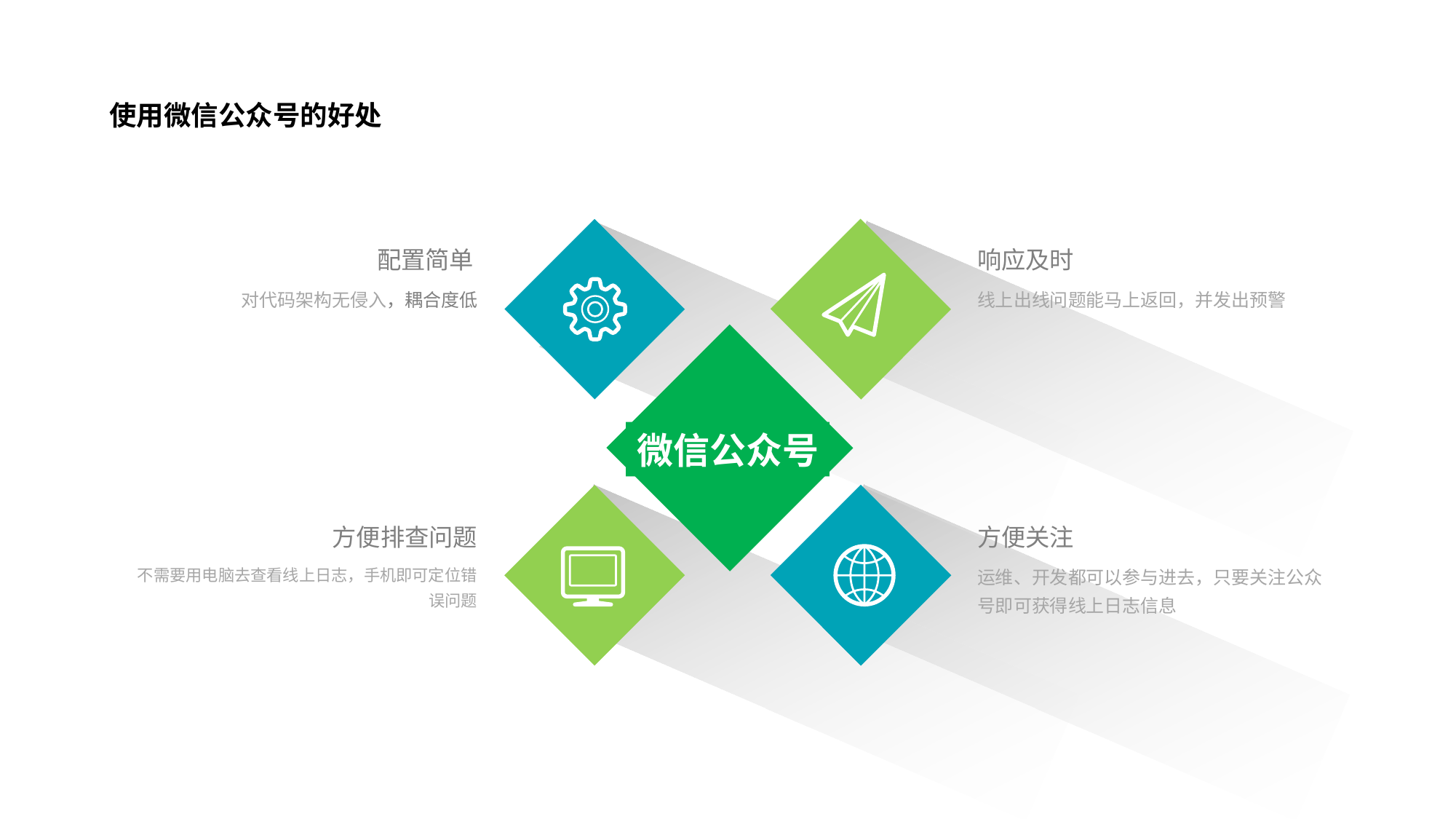

使用微信公众号的好处
响应及时

线上出线问题能马上返回，并发出预警
配置简单

对代码架构无侵入，耦合度低

微信公众号

方便关注

运维、开发都可以参与进去，只要关注公众号即可获得线上日志信息

方便排查问题

不需要用电脑去查看线上日志，手机即可定位错误问题